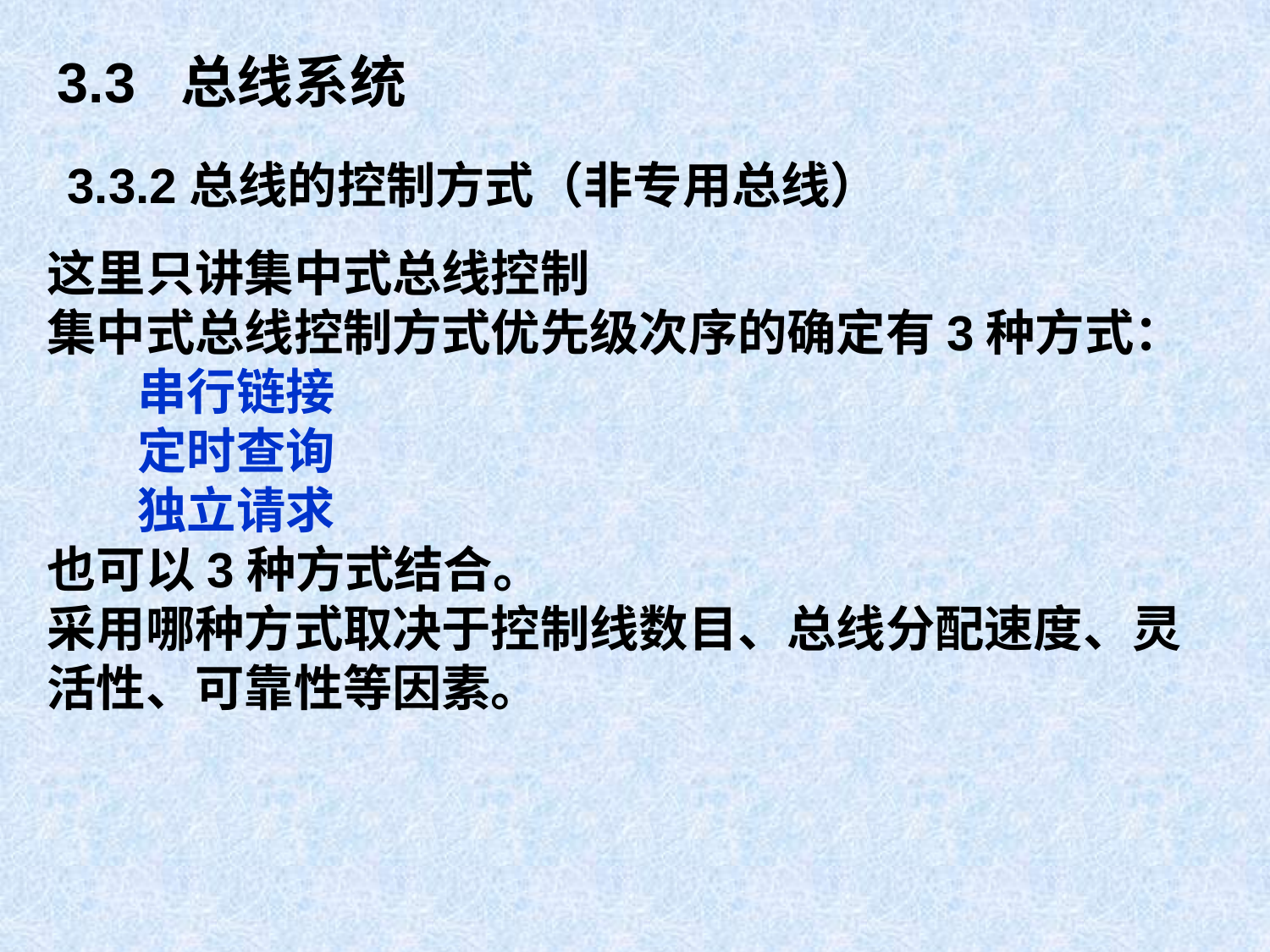

3.3  总线系统
3.3.2总线的控制方式（非专用总线）

这里只讲集中式总线控制
集中式总线控制方式优先级次序的确定有3种方式：
       串行链接
       定时查询
       独立请求
也可以3种方式结合。
采用哪种方式取决于控制线数目、总线分配速度、灵活性、可靠性等因素。